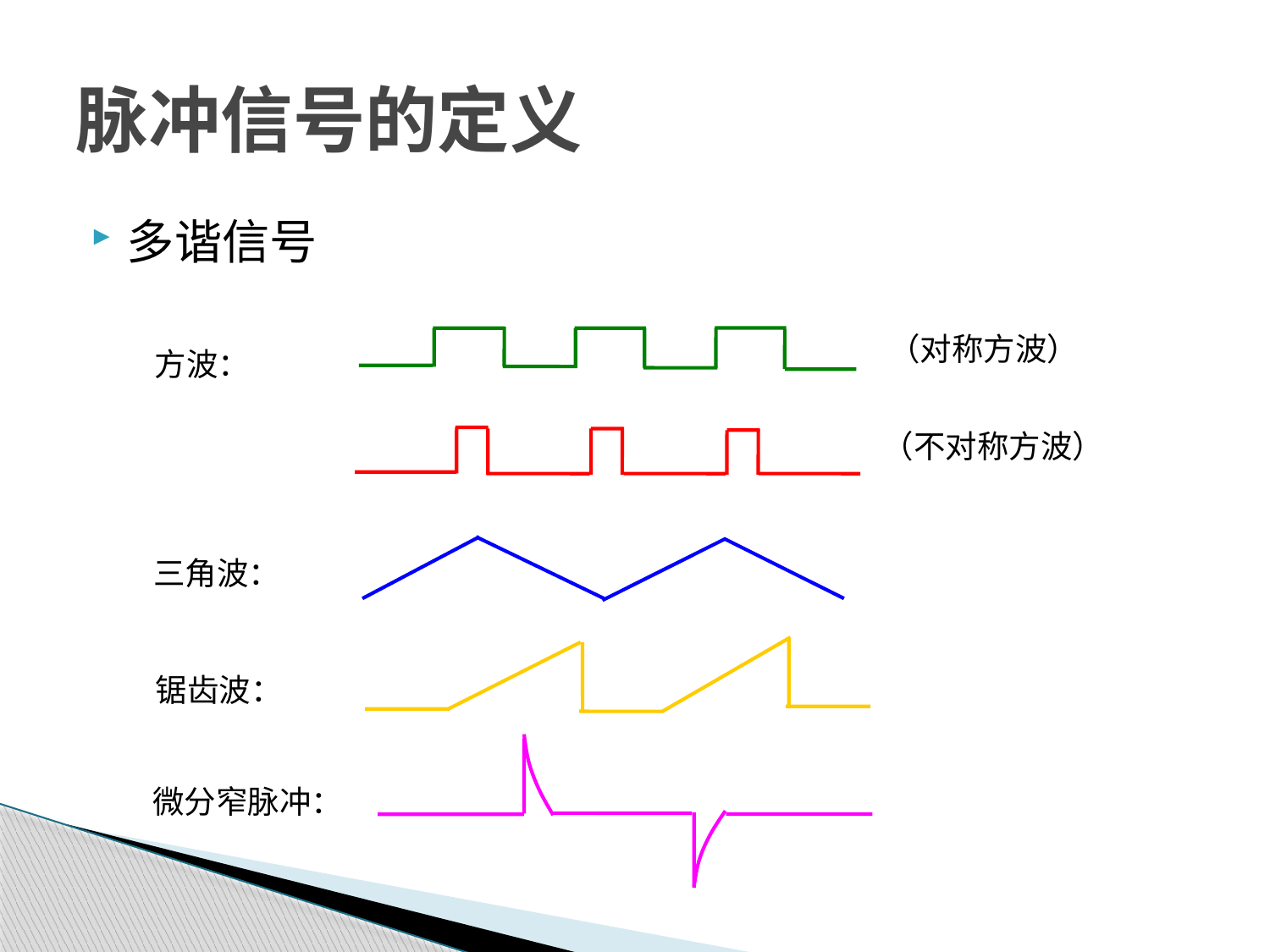

# 脉冲信号的定义
多谐信号
（对称方波）

方波：

（不对称方波）

三角波：

锯齿波：

微分窄脉冲：